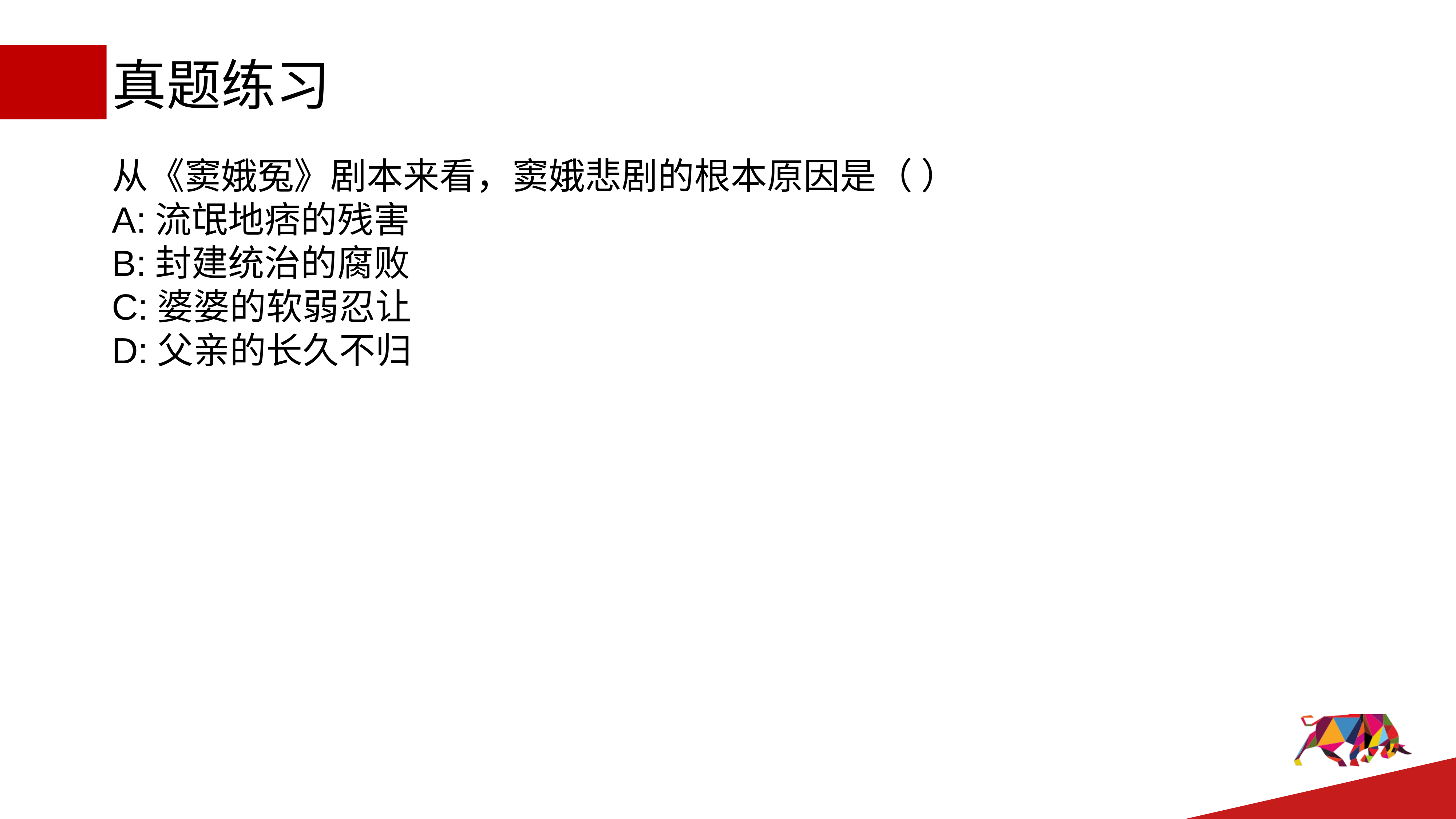

# 真题练习
从《窦娥冤》剧本来看，窦娥悲剧的根本原因是（ ）
A:流氓地痞的残害
B:封建统治的腐败
C:婆婆的软弱忍让
D:父亲的长久不归